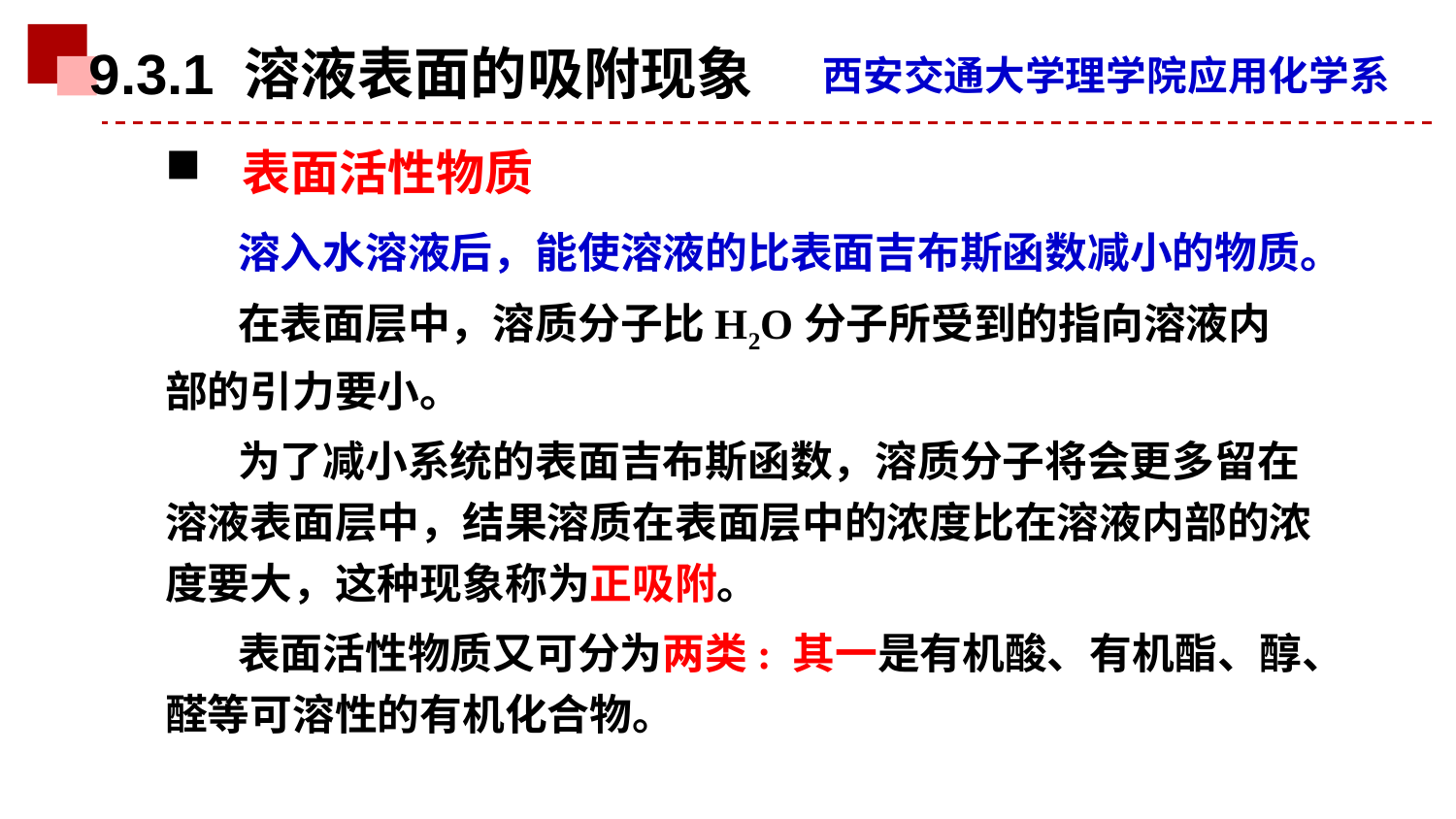

9.3.1 溶液表面的吸附现象
 表面活性物质
溶入水溶液后，能使溶液的比表面吉布斯函数减小的物质。
在表面层中，溶质分子比H2O分子所受到的指向溶液内部的引力要小。
为了减小系统的表面吉布斯函数，溶质分子将会更多留在溶液表面层中，结果溶质在表面层中的浓度比在溶液内部的浓度要大，这种现象称为正吸附。
表面活性物质又可分为两类: 其一是有机酸、有机酯、醇、醛等可溶性的有机化合物。